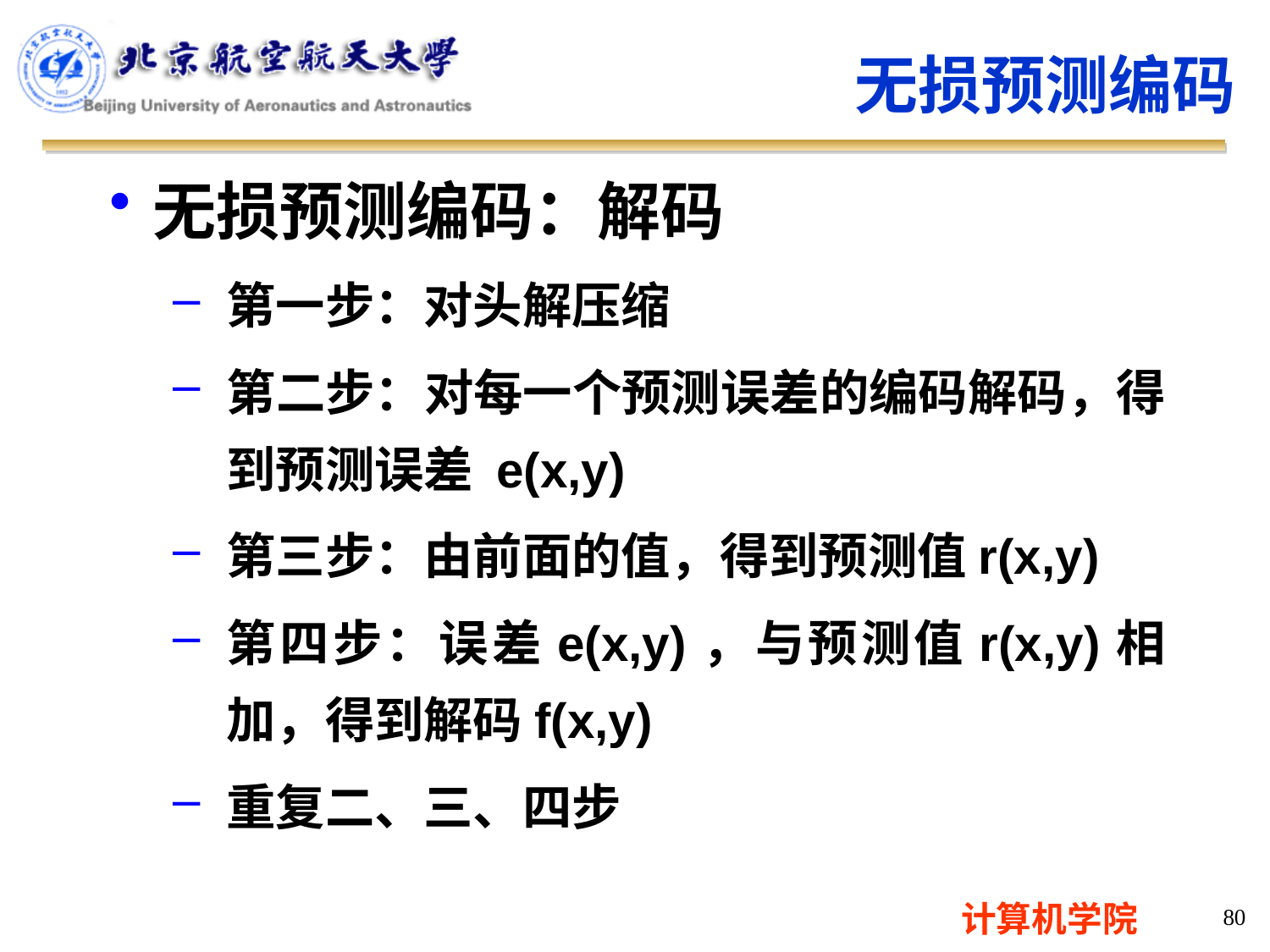

无损预测编码
无损预测编码：解码
第一步：对头解压缩
第二步：对每一个预测误差的编码解码，得到预测误差 e(x,y)
第三步：由前面的值，得到预测值r(x,y)
第四步：误差e(x,y)，与预测值r(x,y)相加，得到解码f(x,y)
重复二、三、四步
80